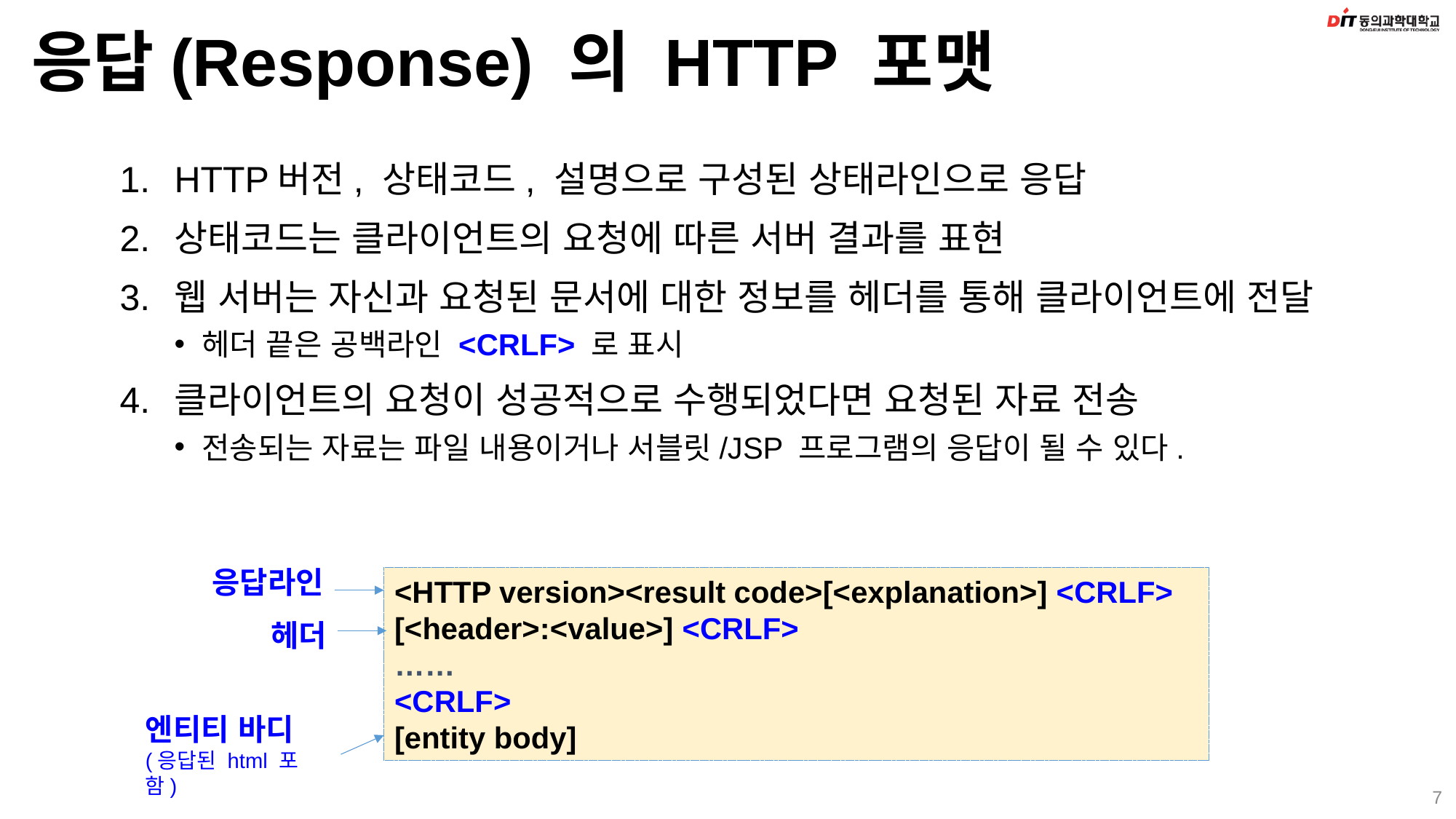

# 응답(Response) 의 HTTP 포맷
HTTP버전, 상태코드, 설명으로 구성된 상태라인으로 응답
상태코드는 클라이언트의 요청에 따른 서버 결과를 표현
웹 서버는 자신과 요청된 문서에 대한 정보를 헤더를 통해 클라이언트에 전달
헤더 끝은 공백라인 <CRLF> 로 표시
클라이언트의 요청이 성공적으로 수행되었다면 요청된 자료 전송
전송되는 자료는 파일 내용이거나 서블릿/JSP 프로그램의 응답이 될 수 있다.

응답라인
<HTTP version><result code>[<explanation>] <CRLF>
[<header>:<value>] <CRLF>
……
<CRLF>
[entity body]
헤더
엔티티 바디
(응답된 html 포함)
7